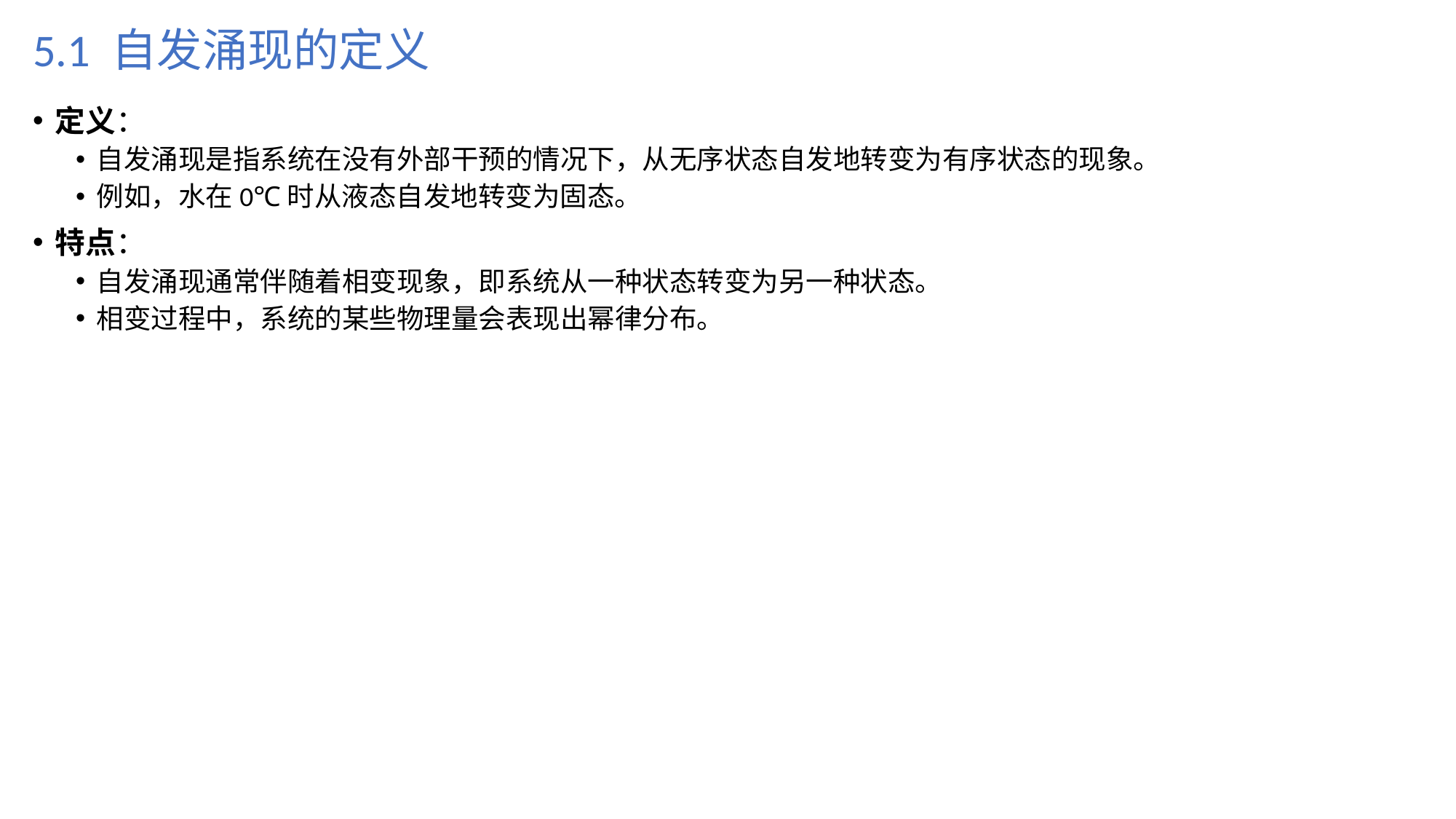

# 5.1 自发涌现的定义
定义：
自发涌现是指系统在没有外部干预的情况下，从无序状态自发地转变为有序状态的现象。
例如，水在0℃时从液态自发地转变为固态。
特点：
自发涌现通常伴随着相变现象，即系统从一种状态转变为另一种状态。
相变过程中，系统的某些物理量会表现出幂律分布。